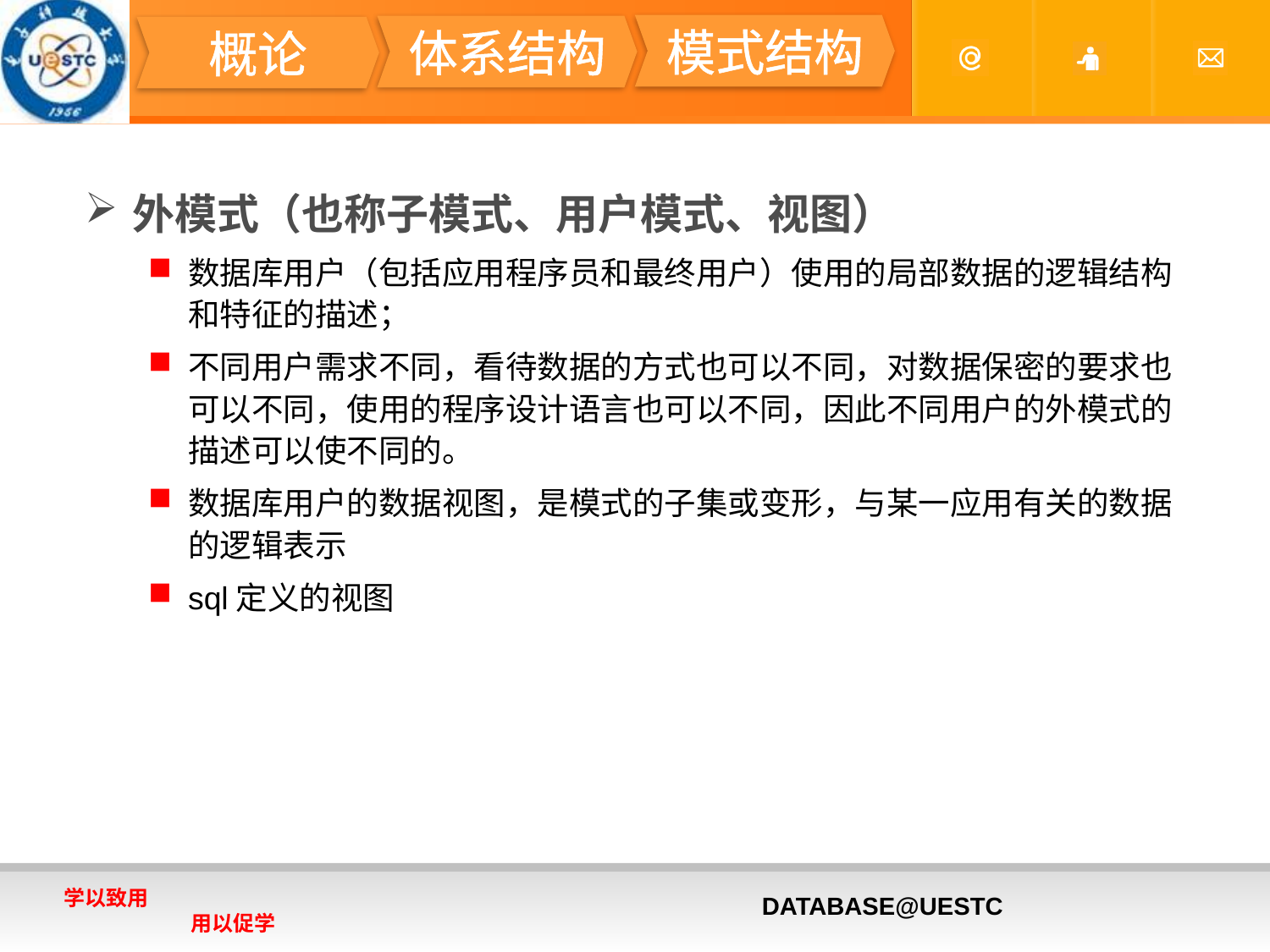

#
模式结构
体系结构
概论
外模式（也称子模式、用户模式、视图）
数据库用户（包括应用程序员和最终用户）使用的局部数据的逻辑结构和特征的描述；
不同用户需求不同，看待数据的方式也可以不同，对数据保密的要求也可以不同，使用的程序设计语言也可以不同，因此不同用户的外模式的描述可以使不同的。
数据库用户的数据视图，是模式的子集或变形，与某一应用有关的数据的逻辑表示
sql定义的视图